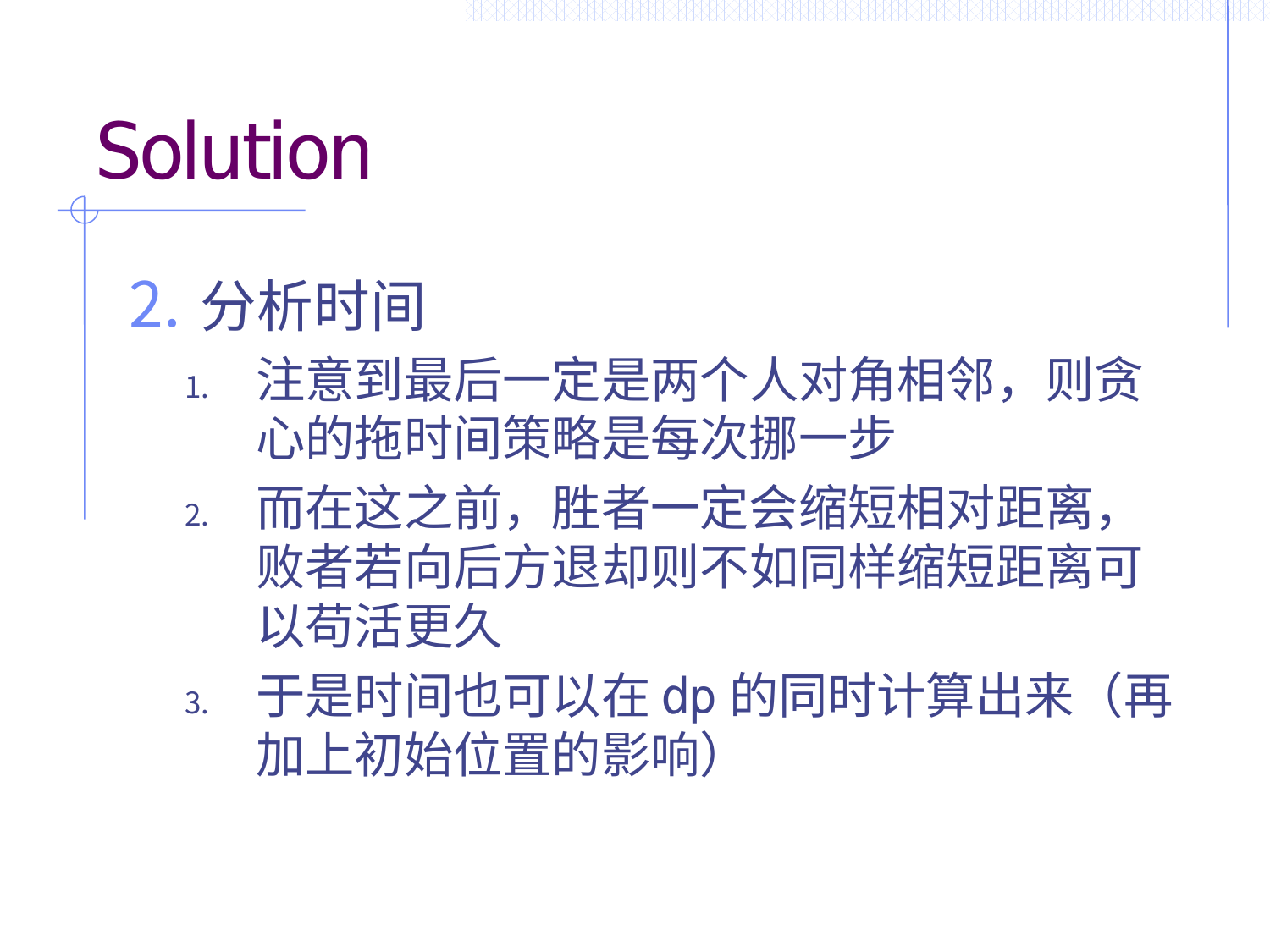

# Solution
分析时间
注意到最后一定是两个人对角相邻，则贪心的拖时间策略是每次挪一步
而在这之前，胜者一定会缩短相对距离，败者若向后方退却则不如同样缩短距离可以苟活更久
于是时间也可以在dp的同时计算出来（再加上初始位置的影响）